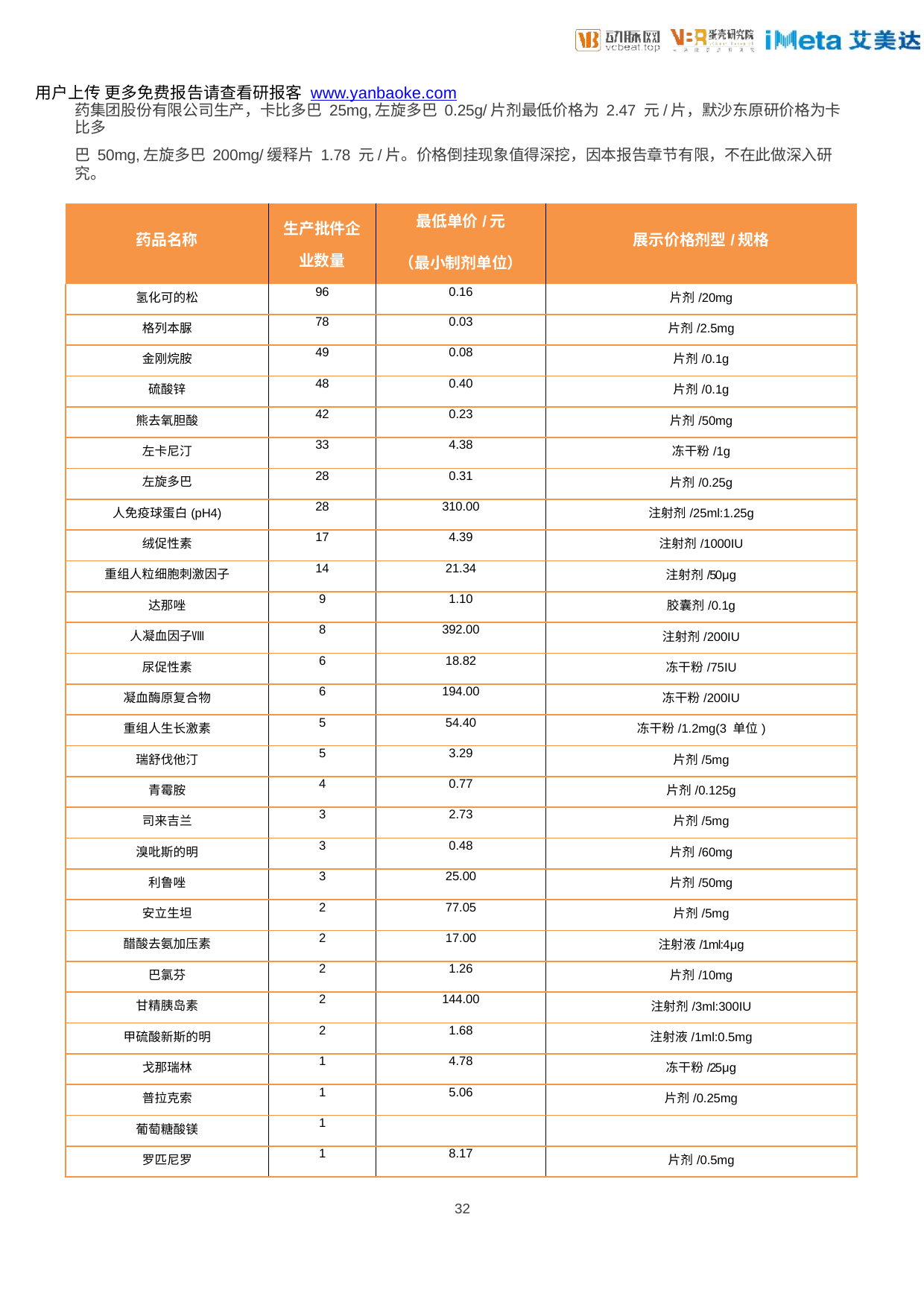

用户上传 更多免费报告请查看研报客 www.yanbaoke.com
药集团股份有限公司生产，卡比多巴 25mg,左旋多巴 0.25g/片剂最低价格为 2.47 元/片，默沙东原研价格为卡比多
巴 50mg,左旋多巴 200mg/缓释片 1.78 元/片。价格倒挂现象值得深挖，因本报告章节有限，不在此做深入研究。

表 17 可治疗罕见病用药仿制药厂家数量
| 药品名称 | 生产批件企 业数量 | 最低单价/元 （最小制剂单位） | 展示价格剂型/规格 |
| --- | --- | --- | --- |
| 氢化可的松 | 96 | 0.16 | 片剂/20mg |
| 格列本脲 | 78 | 0.03 | 片剂/2.5mg |
| 金刚烷胺 | 49 | 0.08 | 片剂/0.1g |
| 硫酸锌 | 48 | 0.40 | 片剂/0.1g |
| 熊去氧胆酸 | 42 | 0.23 | 片剂/50mg |
| 左卡尼汀 | 33 | 4.38 | 冻干粉/1g |
| 左旋多巴 | 28 | 0.31 | 片剂/0.25g |
| 人免疫球蛋白(pH4) | 28 | 310.00 | 注射剂/25ml:1.25g |
| 绒促性素 | 17 | 4.39 | 注射剂/1000IU |
| 重组人粒细胞刺激因子 | 14 | 21.34 | 注射剂/50μg |
| 达那唑 | 9 | 1.10 | 胶囊剂/0.1g |
| 人凝血因子Ⅷ | 8 | 392.00 | 注射剂/200IU |
| 尿促性素 | 6 | 18.82 | 冻干粉/75IU |
| 凝血酶原复合物 | 6 | 194.00 | 冻干粉/200IU |
| 重组人生长激素 | 5 | 54.40 | 冻干粉/1.2mg(3 单位) |
| 瑞舒伐他汀 | 5 | 3.29 | 片剂/5mg |
| 青霉胺 | 4 | 0.77 | 片剂/0.125g |
| 司来吉兰 | 3 | 2.73 | 片剂/5mg |
| 溴吡斯的明 | 3 | 0.48 | 片剂/60mg |
| 利鲁唑 | 3 | 25.00 | 片剂/50mg |
| 安立生坦 | 2 | 77.05 | 片剂/5mg |
| 醋酸去氨加压素 | 2 | 17.00 | 注射液/1ml:4μg |
| 巴氯芬 | 2 | 1.26 | 片剂/10mg |
| 甘精胰岛素 | 2 | 144.00 | 注射剂/3ml:300IU |
| 甲硫酸新斯的明 | 2 | 1.68 | 注射液/1ml:0.5mg |
| 戈那瑞林 | 1 | 4.78 | 冻干粉/25μg |
| 普拉克索 | 1 | 5.06 | 片剂/0.25mg |
| 葡萄糖酸镁 | 1 |  |  |
| 罗匹尼罗 | 1 | 8.17 | 片剂/0.5mg |
32